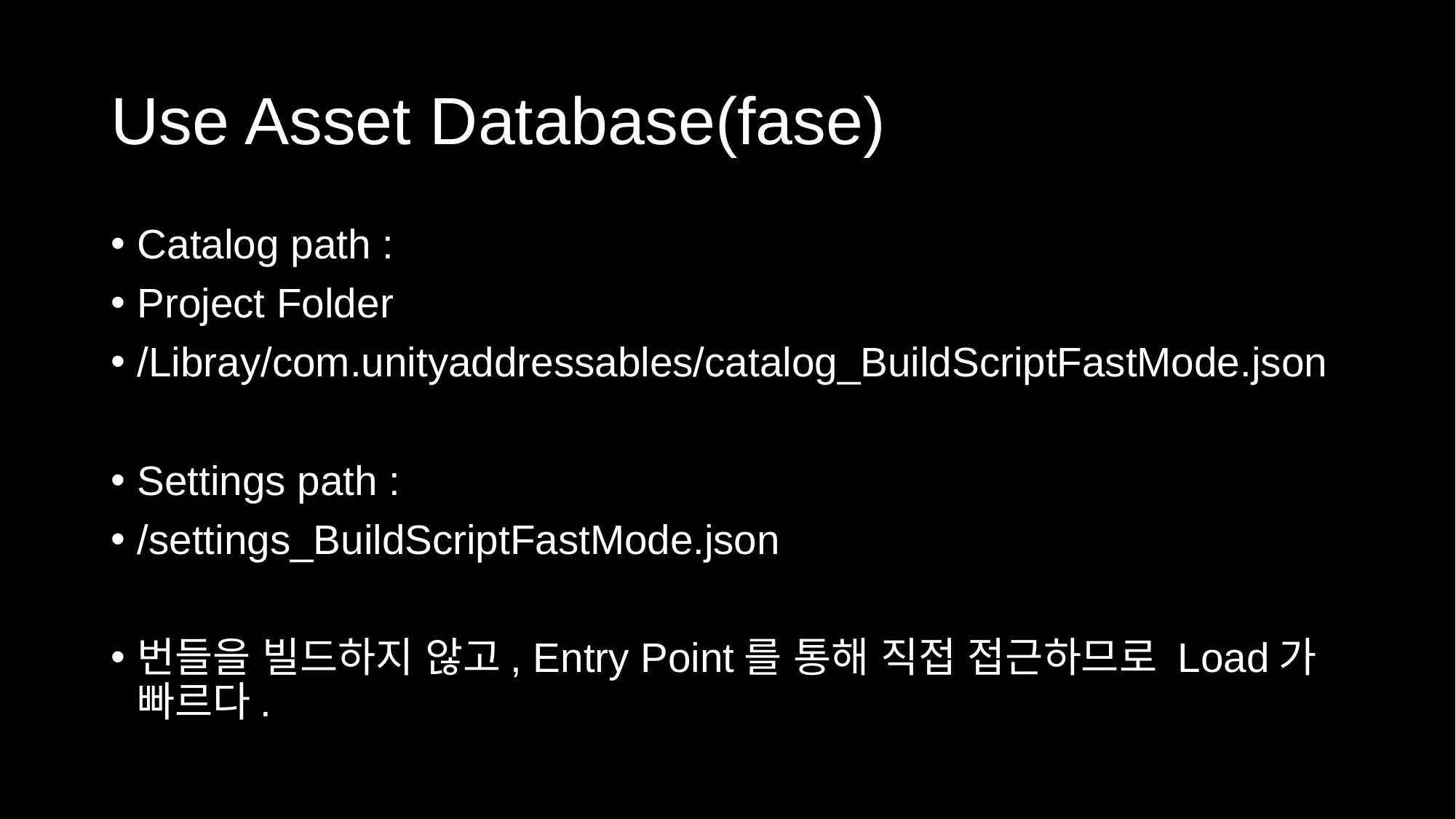

# Use Asset Database(fase)
Catalog path :
Project Folder
/Libray/com.unityaddressables/catalog_BuildScriptFastMode.json

Settings path :
/settings_BuildScriptFastMode.json

번들을 빌드하지 않고, Entry Point를 통해 직접 접근하므로 Load가 빠르다.